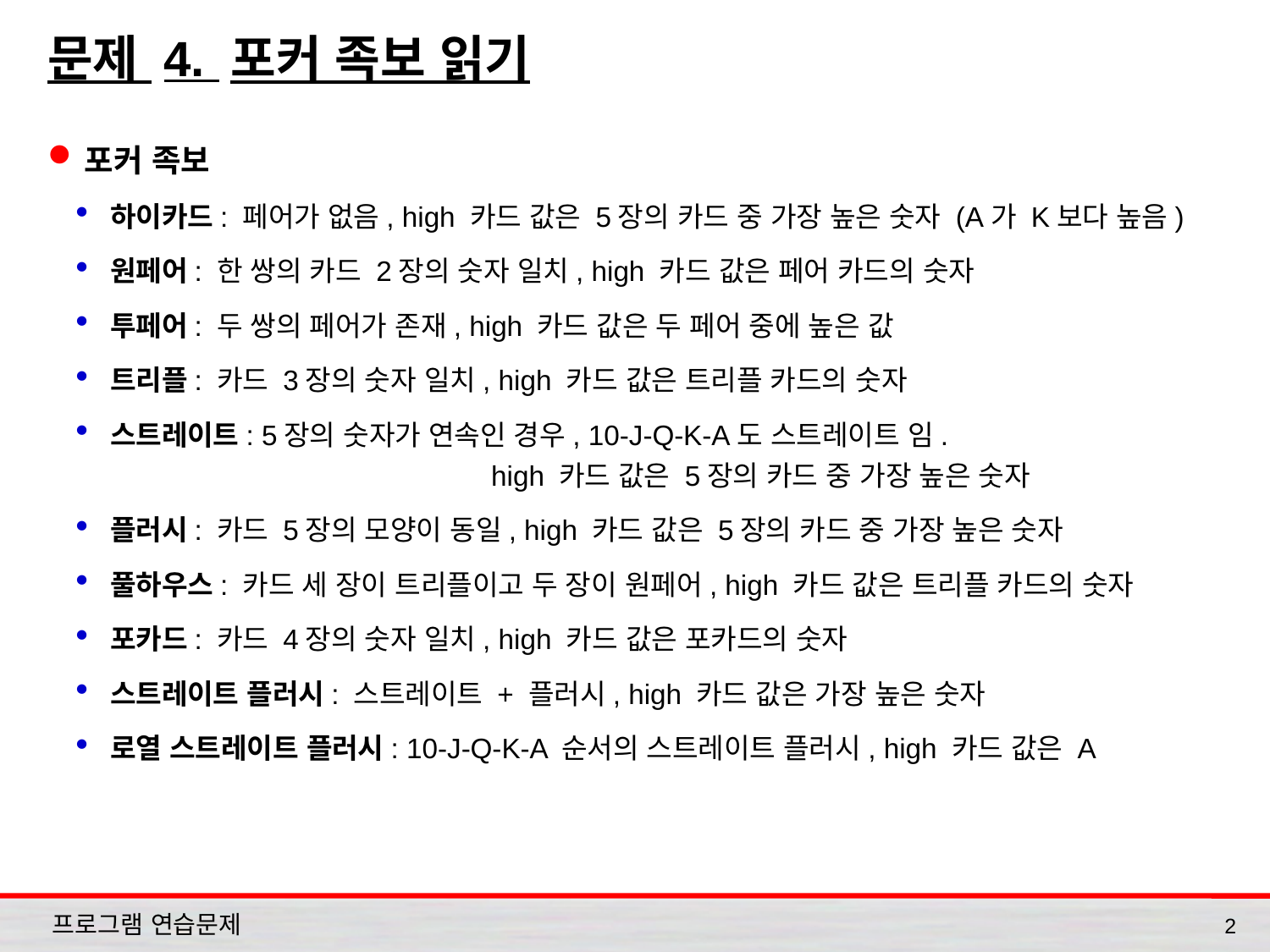

# 문제 4. 포커 족보 읽기
포커 족보
하이카드: 페어가 없음, high 카드 값은 5장의 카드 중 가장 높은 숫자 (A가 K보다 높음)
원페어: 한 쌍의 카드 2장의 숫자 일치, high 카드 값은 페어 카드의 숫자
투페어: 두 쌍의 페어가 존재, high 카드 값은 두 페어 중에 높은 값
트리플: 카드 3장의 숫자 일치, high 카드 값은 트리플 카드의 숫자
스트레이트: 5장의 숫자가 연속인 경우, 10-J-Q-K-A도 스트레이트 임.
			high 카드 값은 5장의 카드 중 가장 높은 숫자
플러시: 카드 5장의 모양이 동일, high 카드 값은 5장의 카드 중 가장 높은 숫자
풀하우스: 카드 세 장이 트리플이고 두 장이 원페어, high 카드 값은 트리플 카드의 숫자
포카드: 카드 4장의 숫자 일치, high 카드 값은 포카드의 숫자
스트레이트 플러시: 스트레이트 + 플러시, high 카드 값은 가장 높은 숫자
로열 스트레이트 플러시: 10-J-Q-K-A 순서의 스트레이트 플러시, high 카드 값은 A